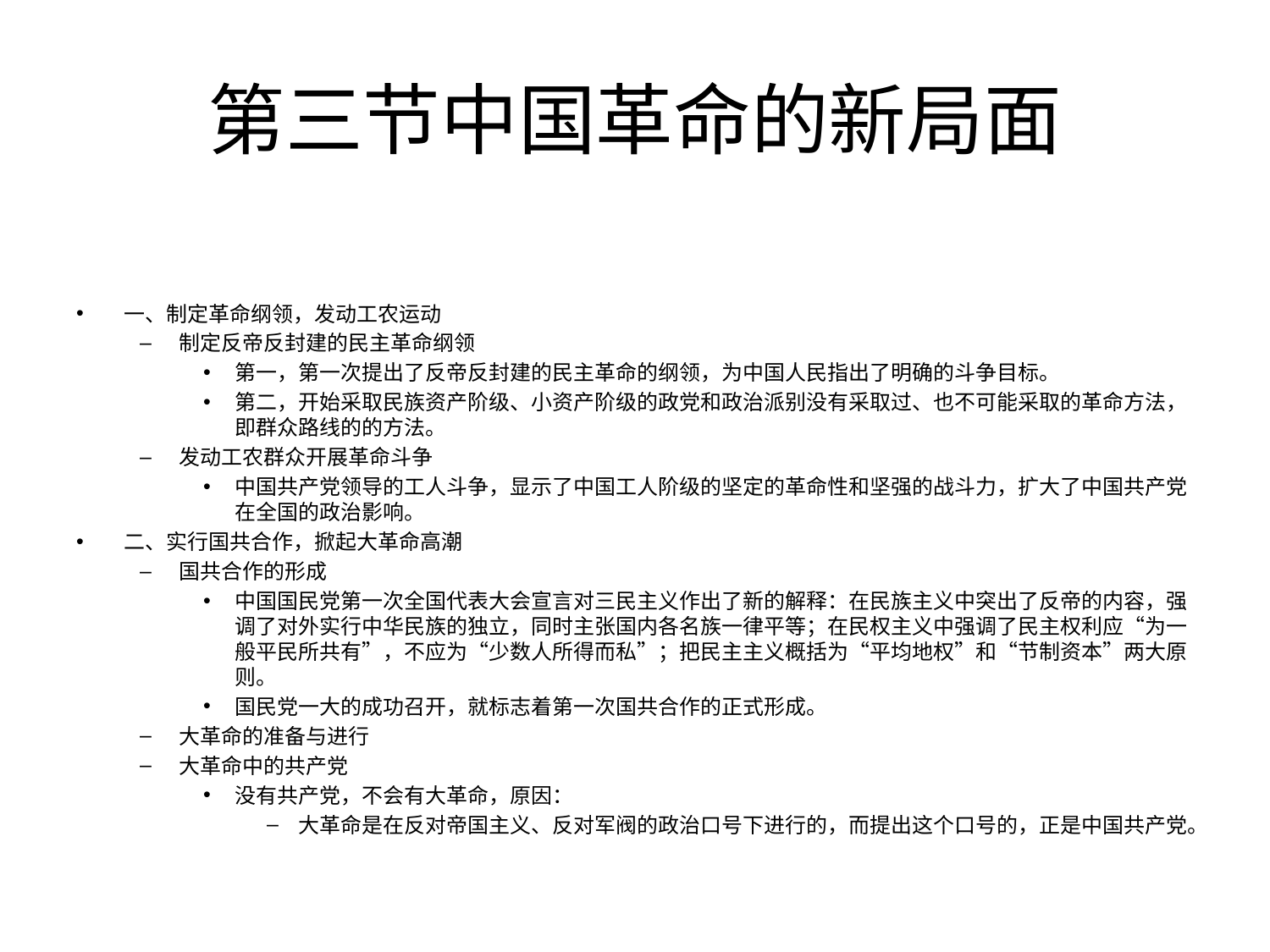

# 第三节中国革命的新局面

一、制定革命纲领，发动工农运动
制定反帝反封建的民主革命纲领
第一，第一次提出了反帝反封建的民主革命的纲领，为中国人民指出了明确的斗争目标。
第二，开始采取民族资产阶级、小资产阶级的政党和政治派别没有采取过、也不可能采取的革命方法，即群众路线的的方法。
发动工农群众开展革命斗争
中国共产党领导的工人斗争，显示了中国工人阶级的坚定的革命性和坚强的战斗力，扩大了中国共产党在全国的政治影响。
二、实行国共合作，掀起大革命高潮
国共合作的形成
中国国民党第一次全国代表大会宣言对三民主义作出了新的解释：在民族主义中突出了反帝的内容，强调了对外实行中华民族的独立，同时主张国内各名族一律平等；在民权主义中强调了民主权利应“为一般平民所共有”，不应为“少数人所得而私”；把民主主义概括为“平均地权”和“节制资本”两大原则。
国民党一大的成功召开，就标志着第一次国共合作的正式形成。
大革命的准备与进行
大革命中的共产党
没有共产党，不会有大革命，原因：
大革命是在反对帝国主义、反对军阀的政治口号下进行的，而提出这个口号的，正是中国共产党。